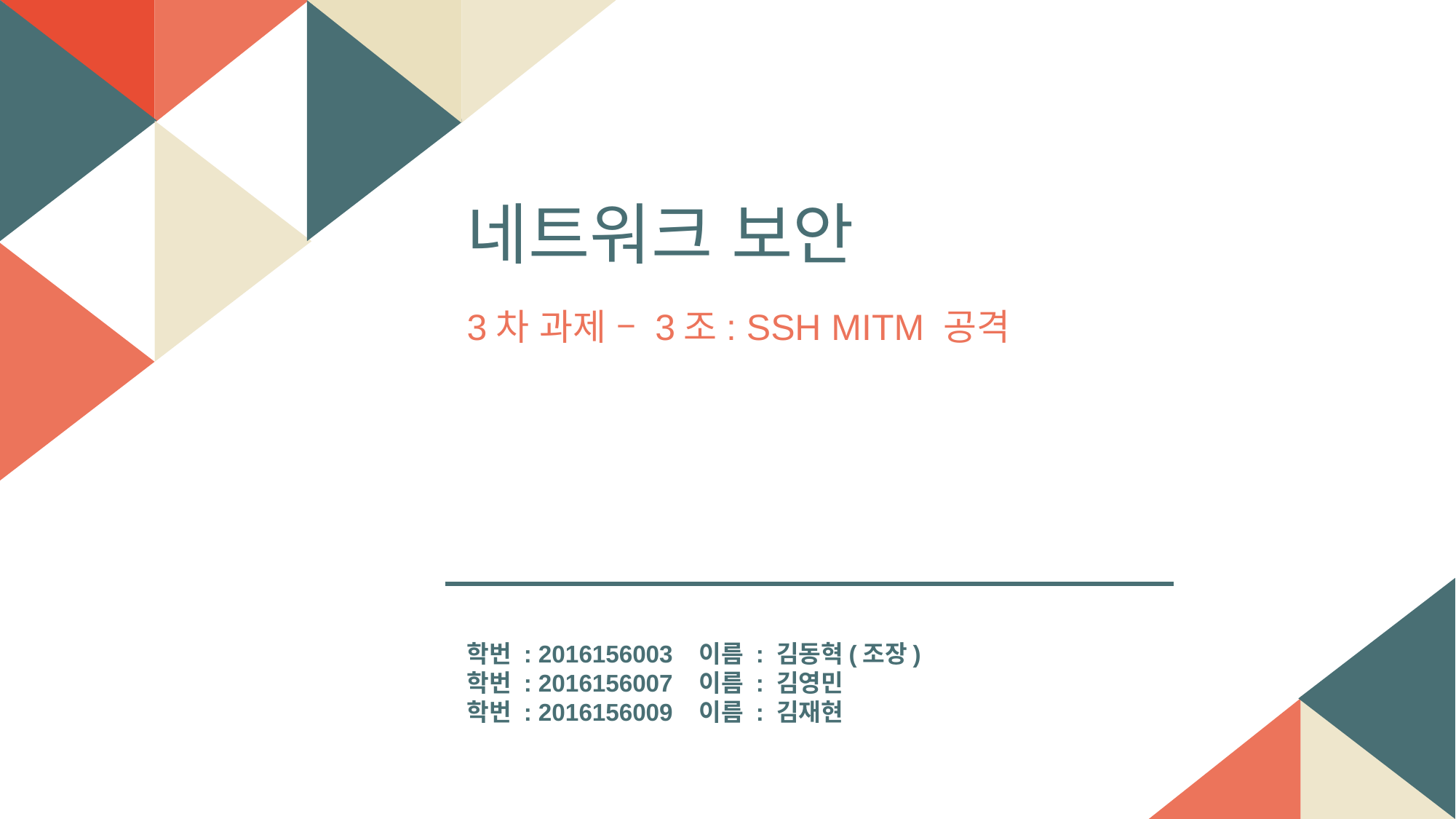

네트워크 보안
3차 과제 – 3조: SSH MITM 공격
학번 : 2016156003   이름 : 김동혁(조장)
학번 : 2016156007   이름 : 김영민
학번 : 2016156009   이름 : 김재현